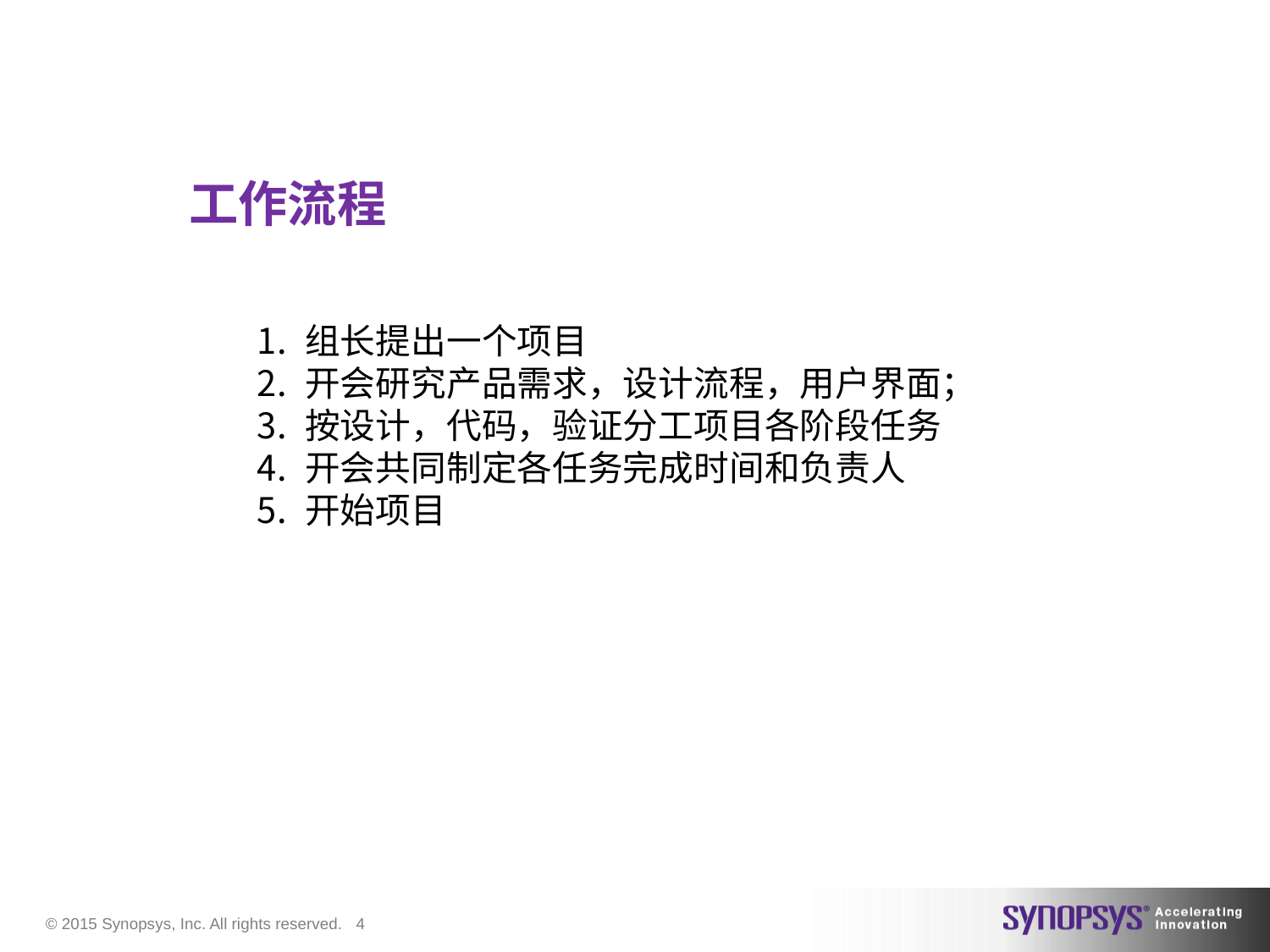

工作流程

组长提出一个项目
开会研究产品需求，设计流程，用户界面；
按设计，代码，验证分工项目各阶段任务
开会共同制定各任务完成时间和负责人
开始项目